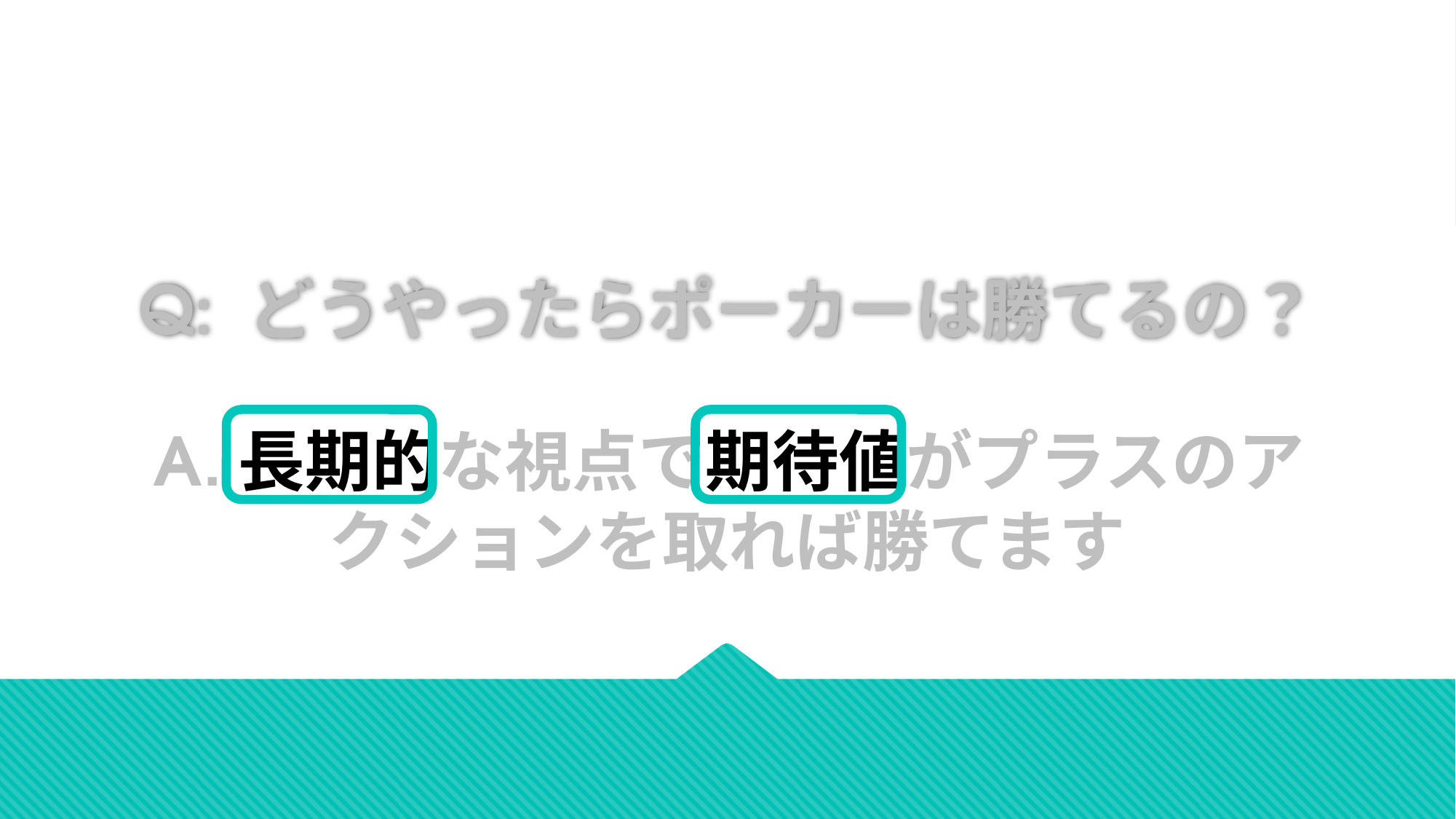

# Q: どうやったらポーカーは勝てるの？

A.長期的な視点で期待値がプラスのアクションを取れば勝てます